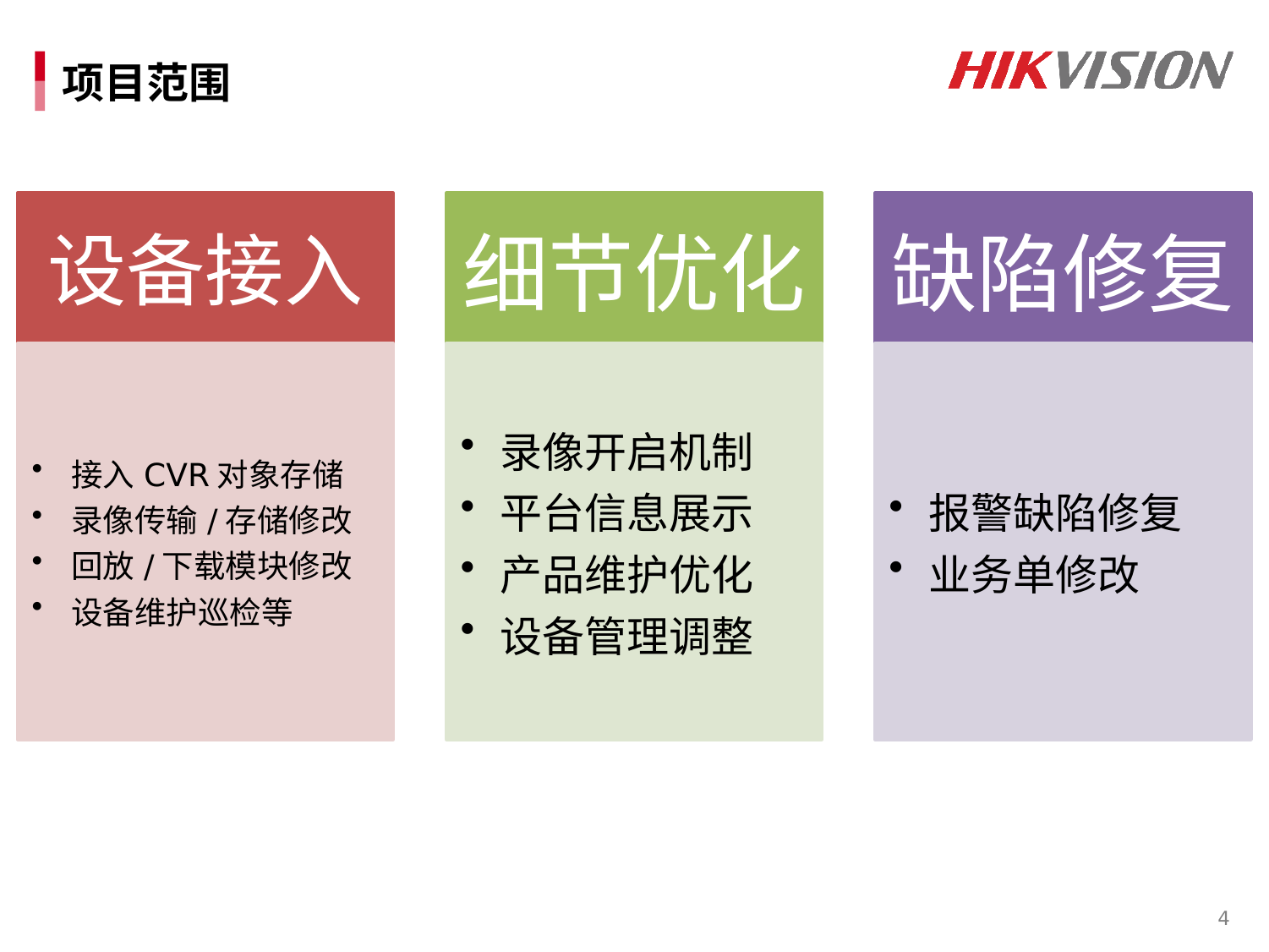

# 项目范围
设备接入
接入CVR对象存储
细节优化
录像开启机制
缺陷修复
报警缺陷修复
业务单修改
平台信息展示
录像传输/存储修改
回放/下载模块修改
设备维护巡检等
产品维护优化
设备管理调整